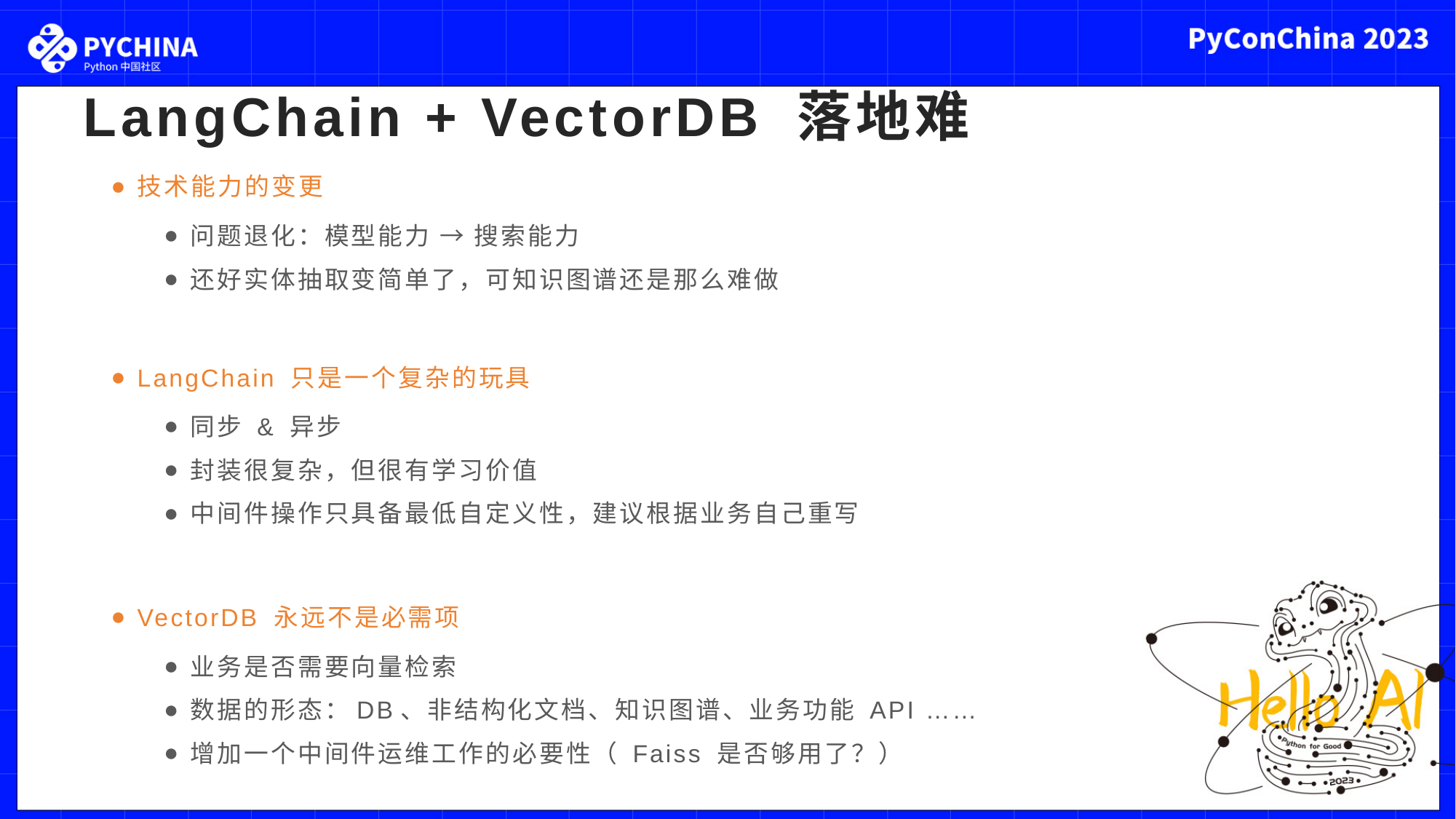

# LangChain + VectorDB 落地难
技术能力的变更
问题退化：模型能力 → 搜索能力
还好实体抽取变简单了，可知识图谱还是那么难做

LangChain 只是一个复杂的玩具
同步 & 异步
封装很复杂，但很有学习价值
中间件操作只具备最低自定义性，建议根据业务自己重写

VectorDB 永远不是必需项
业务是否需要向量检索
数据的形态：DB、非结构化文档、知识图谱、业务功能 API ……
增加一个中间件运维工作的必要性（ Faiss 是否够用了？）